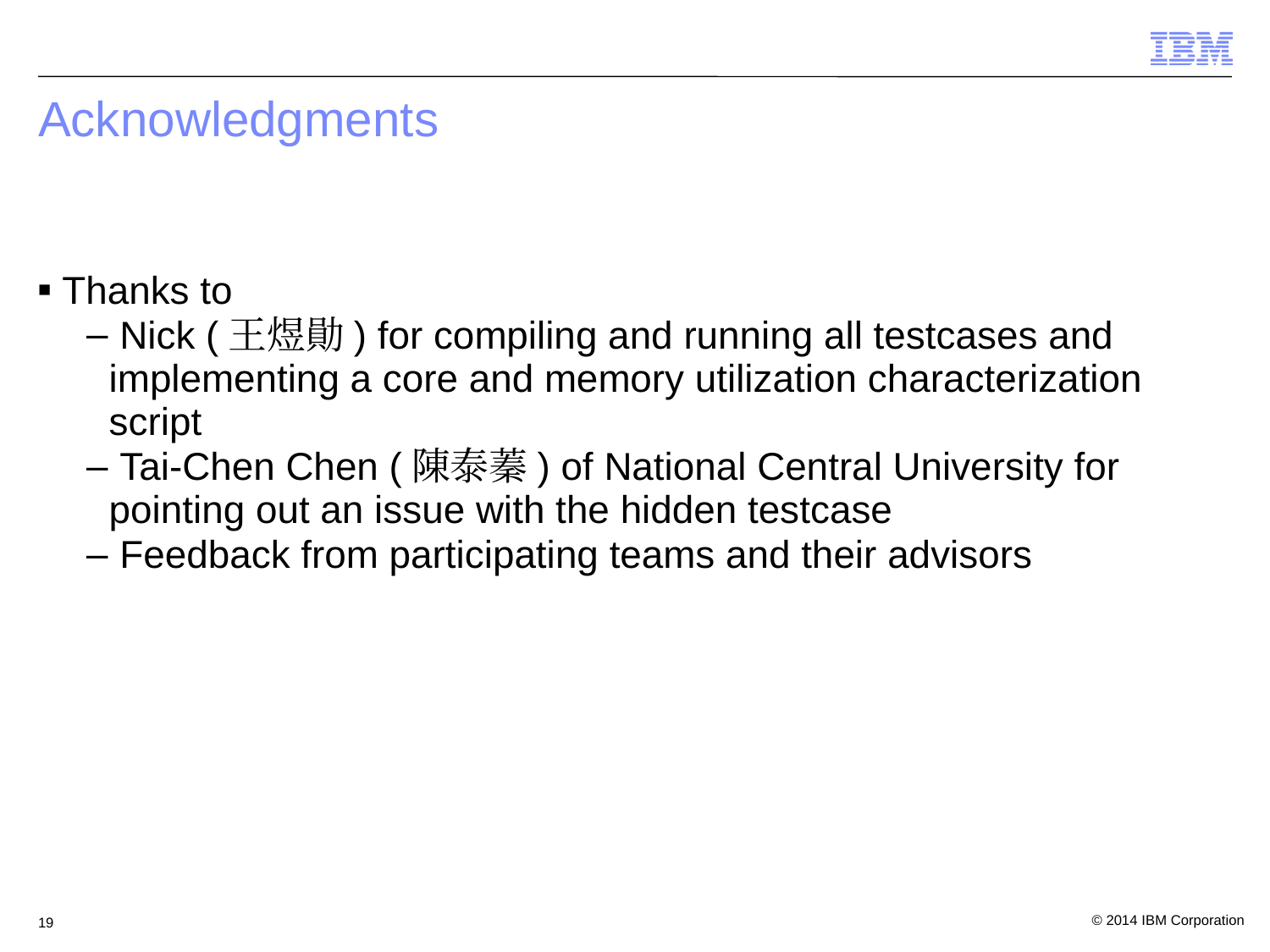

# Acknowledgments
Thanks to
 Nick (王煜勛) for compiling and running all testcases and implementing a core and memory utilization characterization script
 Tai-Chen Chen (陳泰蓁) of National Central University for pointing out an issue with the hidden testcase
 Feedback from participating teams and their advisors

19